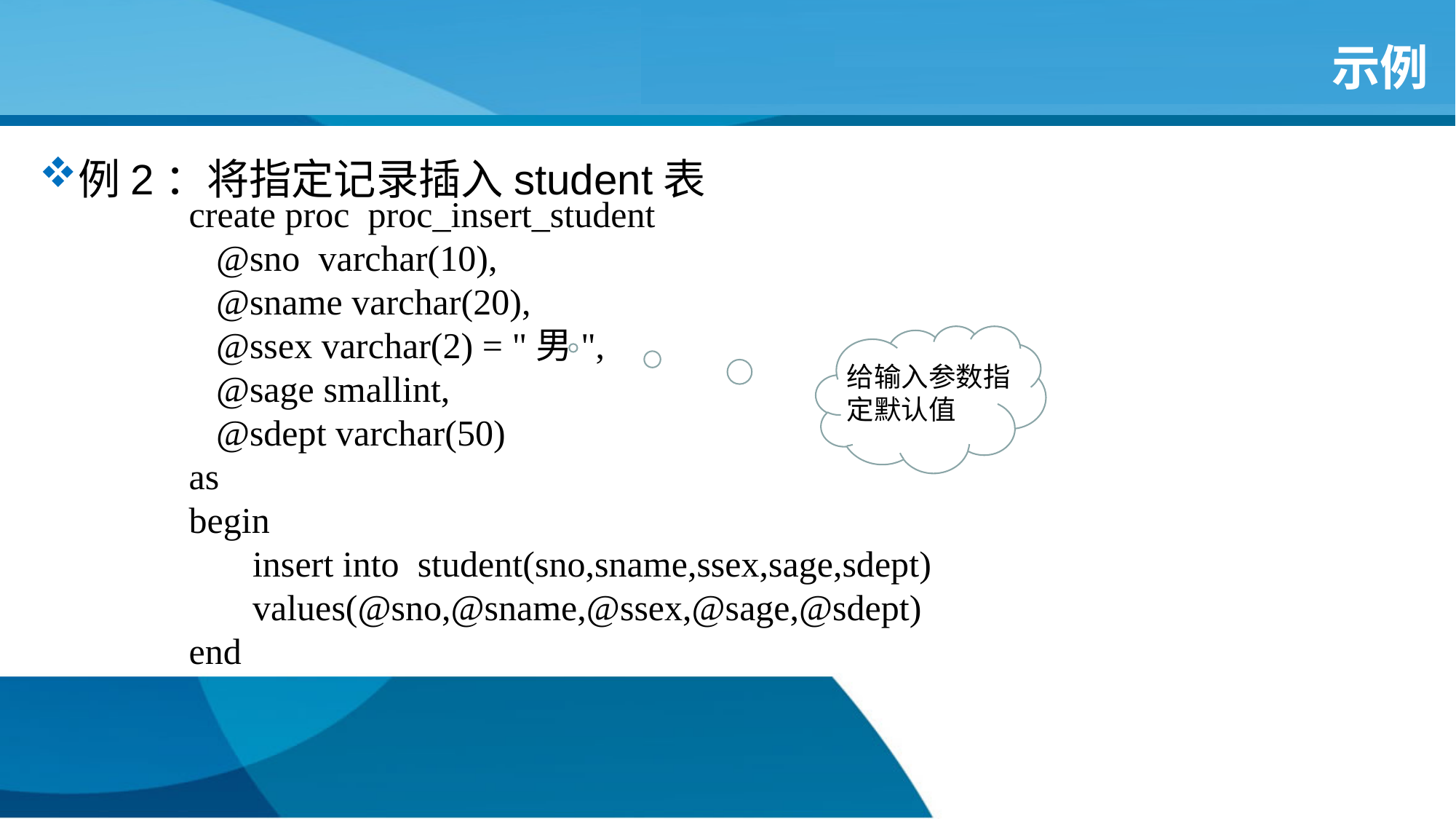

# 示例
例2：将指定记录插入student表
create proc  proc_insert_student
   @sno  varchar(10),
   @sname varchar(20),
   @ssex varchar(2) = "男",
   @sage smallint,
   @sdept varchar(50)
as
begin
       insert into  student(sno,sname,ssex,sage,sdept)
       values(@sno,@sname,@ssex,@sage,@sdept)
end

给输入参数指定默认值